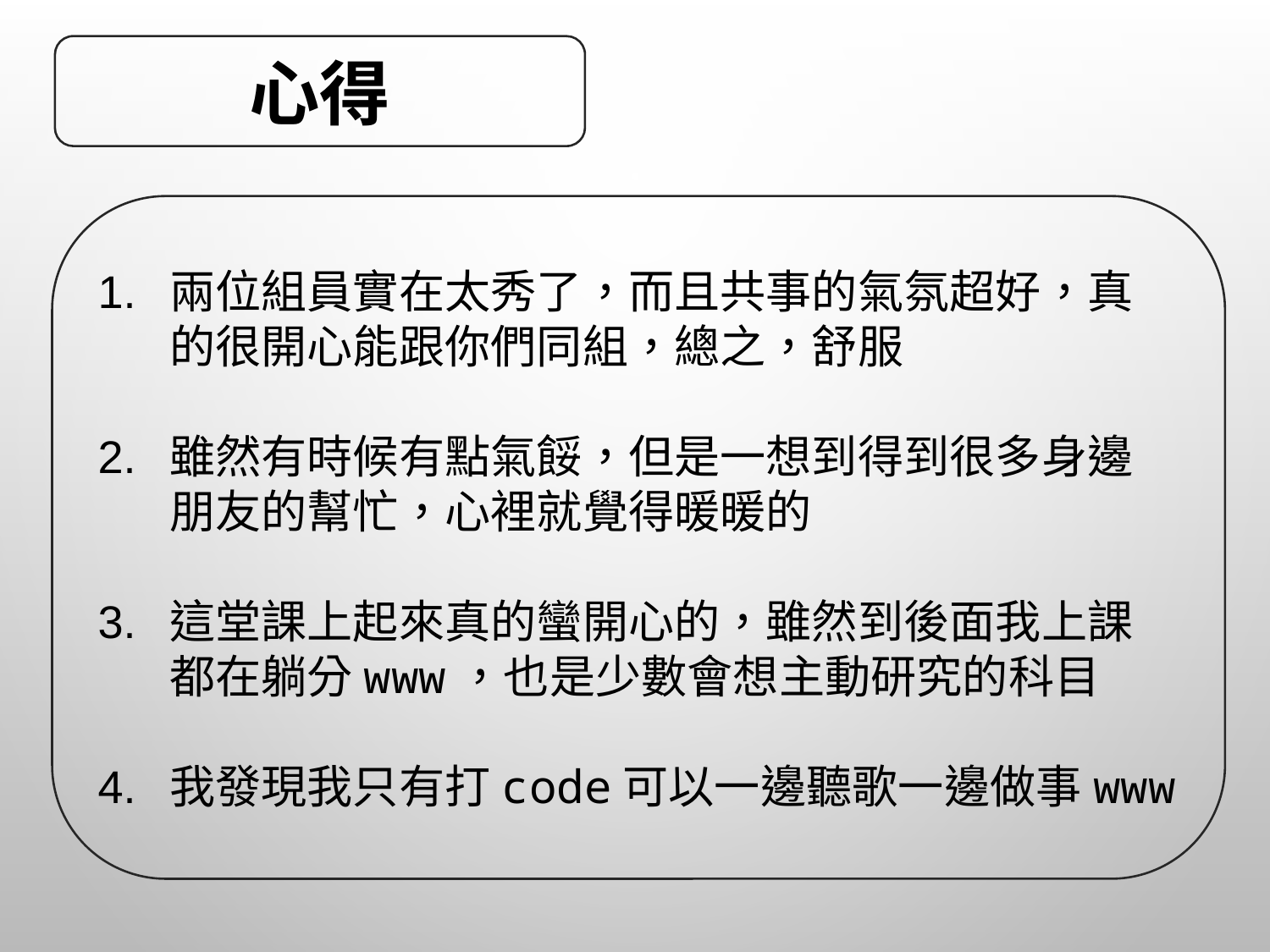

心得
兩位組員實在太秀了，而且共事的氣氛超好，真的很開心能跟你們同組，總之，舒服

雖然有時候有點氣餒，但是一想到得到很多身邊 朋友的幫忙，心裡就覺得暖暖的

這堂課上起來真的蠻開心的，雖然到後面我上課都在躺分www，也是少數會想主動研究的科目

我發現我只有打code可以一邊聽歌一邊做事www